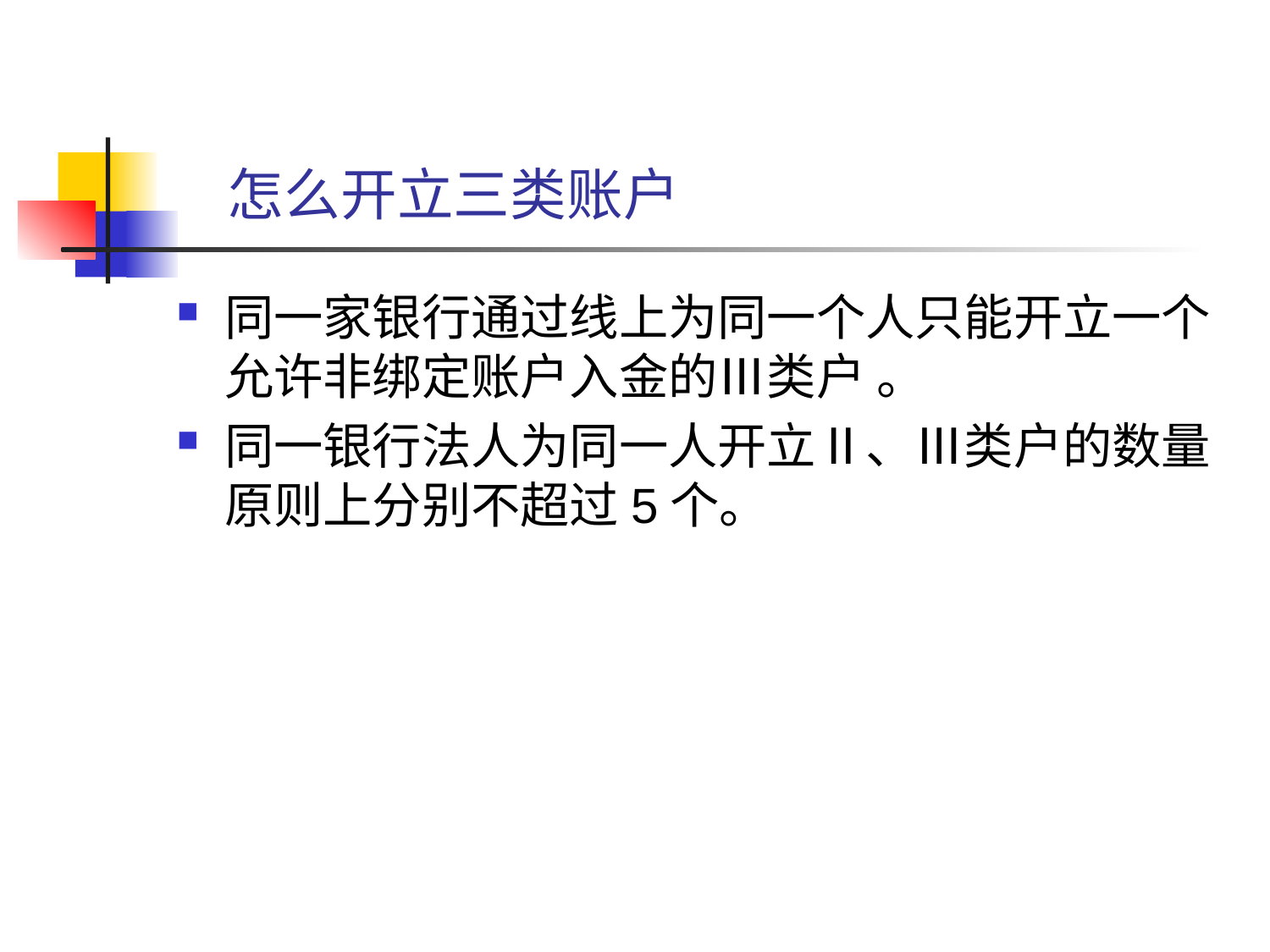

# 怎么开立三类账户
同一家银行通过线上为同一个人只能开立一个允许非绑定账户入金的Ⅲ类户 。
同一银行法人为同一人开立Ⅱ、Ⅲ类户的数量原则上分别不超过5个。